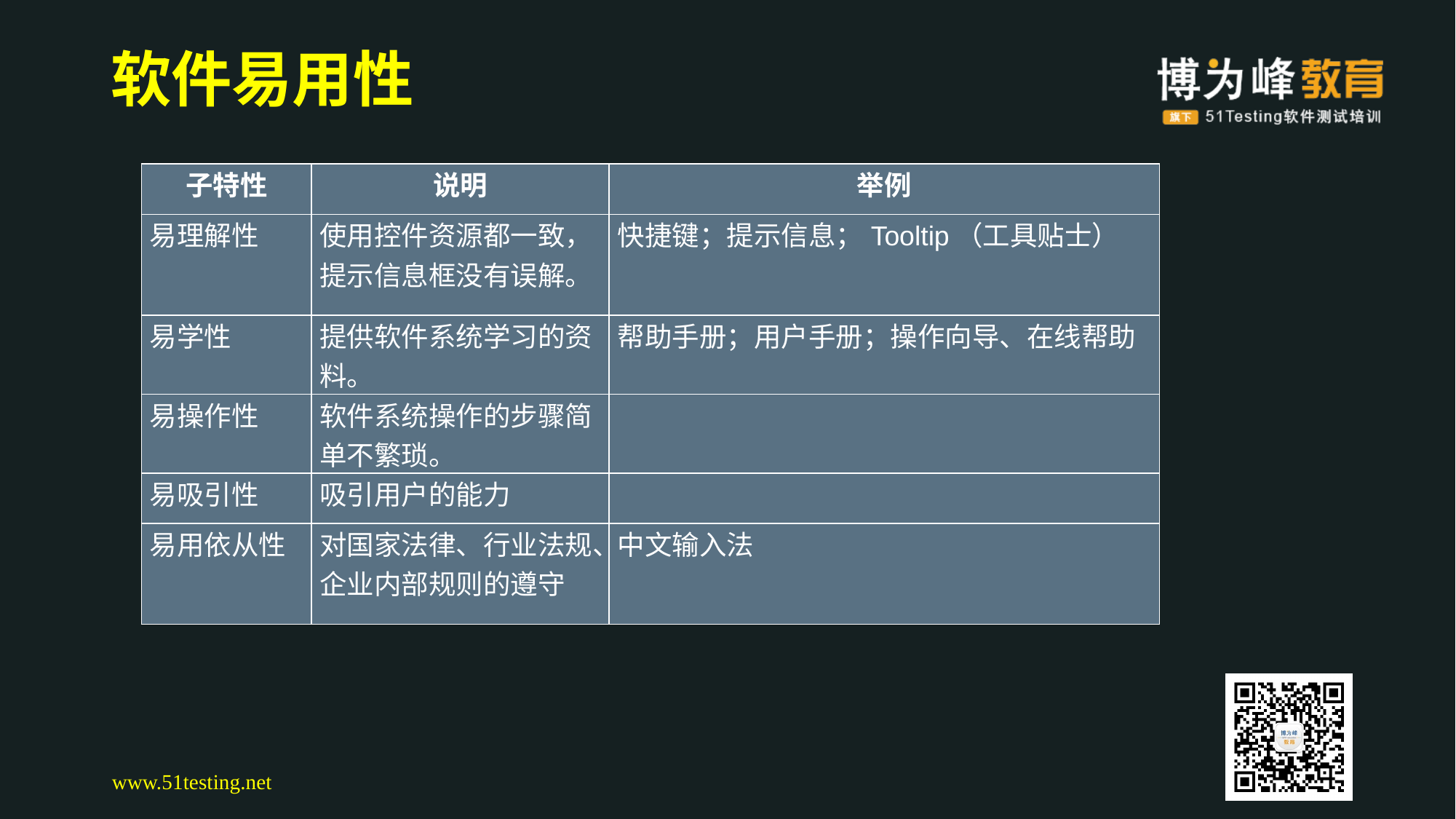

# 软件易用性
| 子特性 | 说明 | 举例 |
| --- | --- | --- |
| 易理解性 | 使用控件资源都一致，提示信息框没有误解。 | 快捷键；提示信息；Tooltip（工具贴士） |
| 易学性 | 提供软件系统学习的资料。 | 帮助手册；用户手册；操作向导、在线帮助 |
| 易操作性 | 软件系统操作的步骤简单不繁琐。 |  |
| 易吸引性 | 吸引用户的能力 |  |
| 易用依从性 | 对国家法律、行业法规、企业内部规则的遵守 | 中文输入法 |